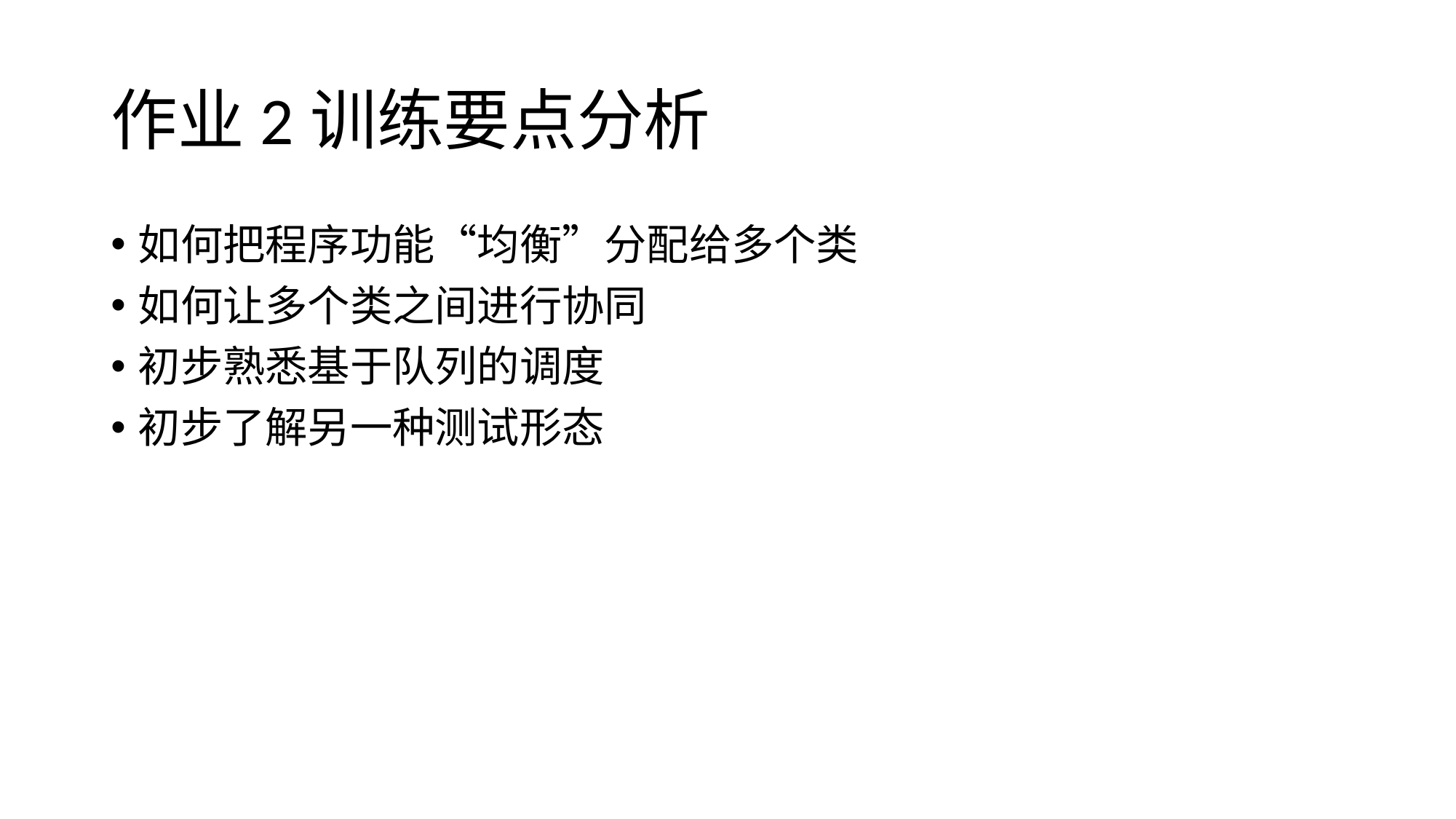

# 作业2训练要点分析
如何把程序功能“均衡”分配给多个类
如何让多个类之间进行协同
初步熟悉基于队列的调度
初步了解另一种测试形态